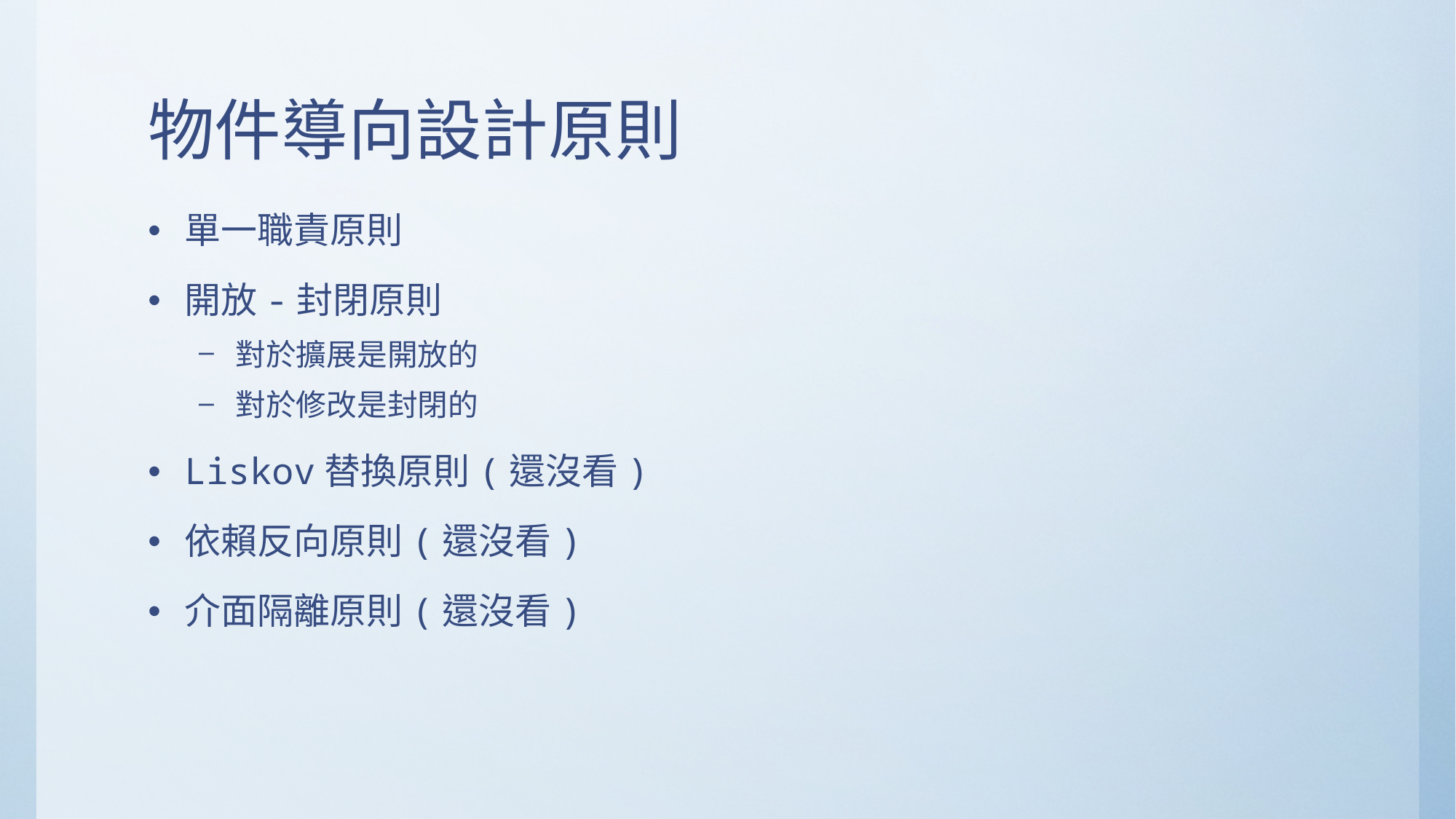

# 物件導向設計原則
單一職責原則
開放-封閉原則
對於擴展是開放的
對於修改是封閉的
Liskov替換原則(還沒看)
依賴反向原則(還沒看)
介面隔離原則(還沒看)